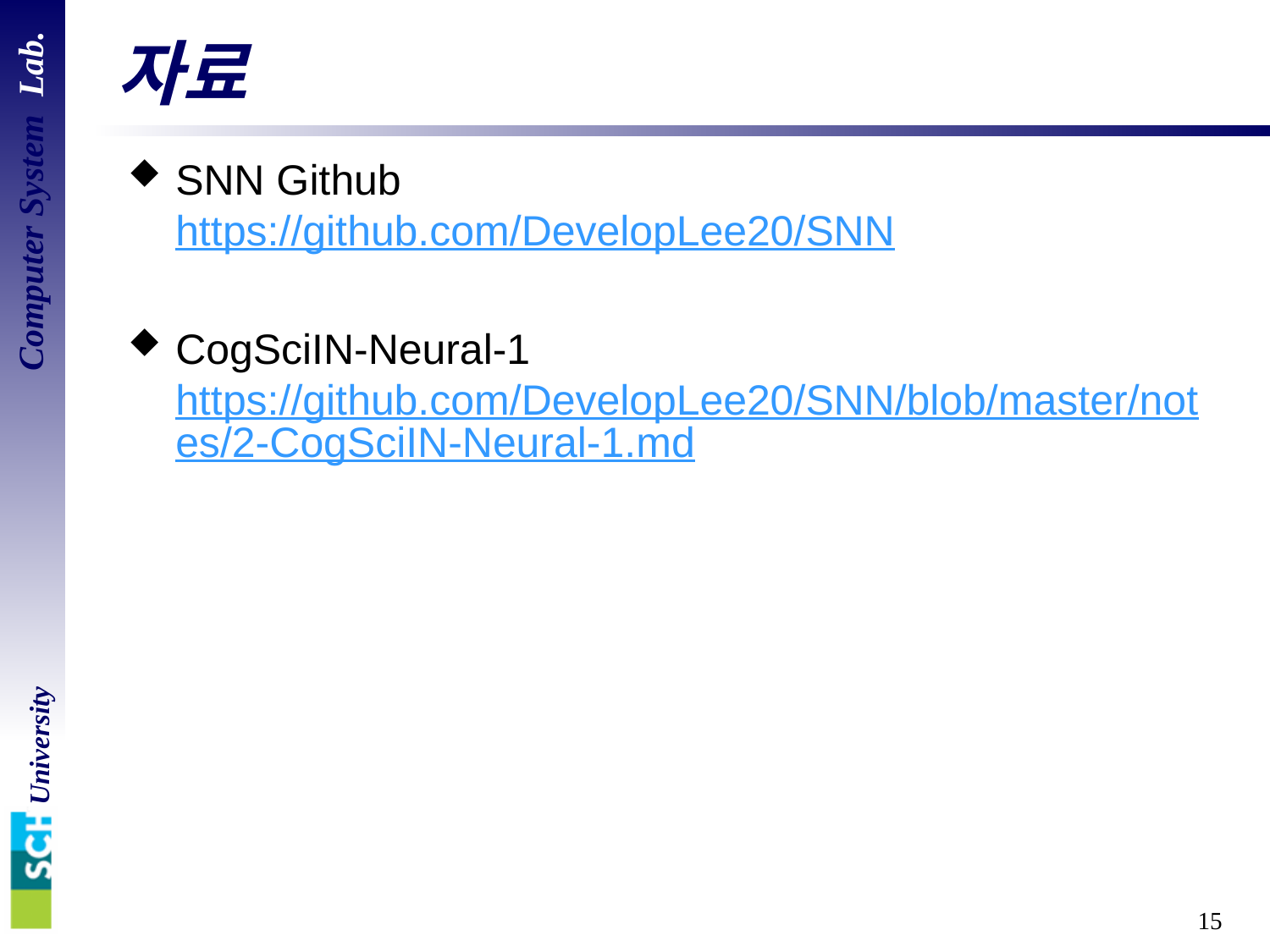

# 자료
SNN Github
https://github.com/DevelopLee20/SNN

CogSciIN-Neural-1
https://github.com/DevelopLee20/SNN/blob/master/notes/2-CogSciIN-Neural-1.md